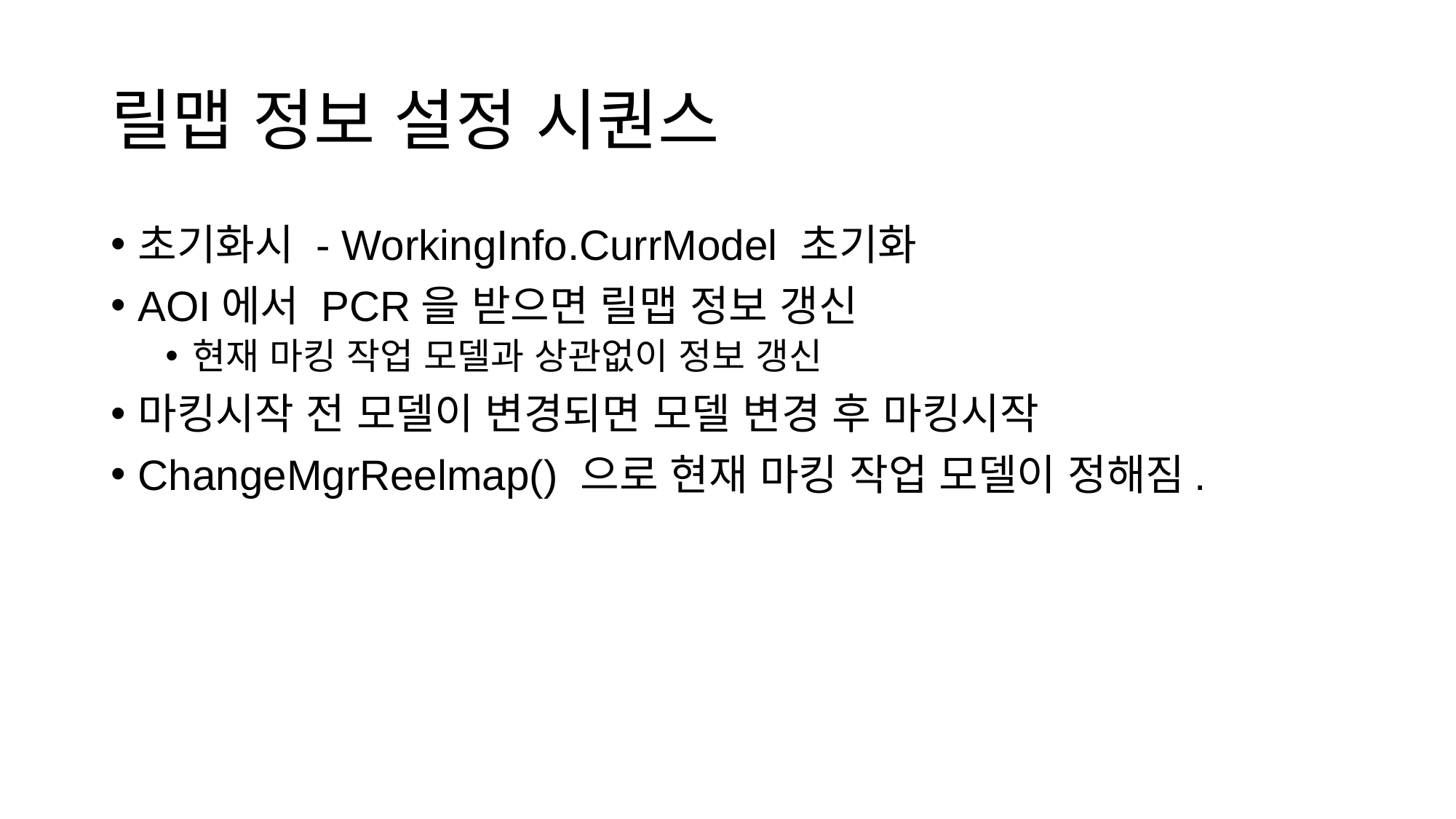

# 릴맵 정보 설정 시퀀스
초기화시 - WorkingInfo.CurrModel 초기화
AOI에서 PCR을 받으면 릴맵 정보 갱신
현재 마킹 작업 모델과 상관없이 정보 갱신
마킹시작 전 모델이 변경되면 모델 변경 후 마킹시작
ChangeMgrReelmap() 으로 현재 마킹 작업 모델이 정해짐.